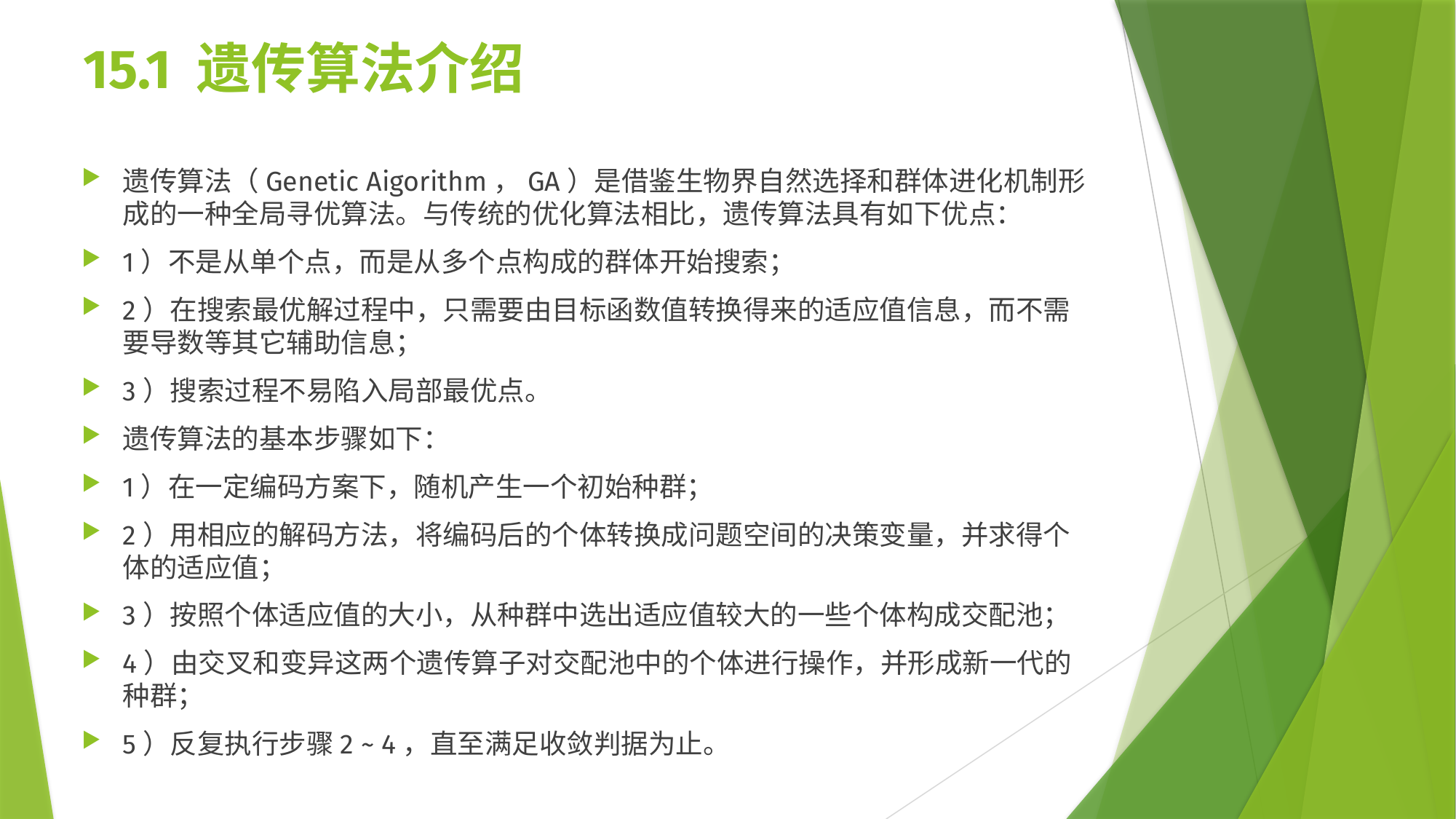

# 15.1 遗传算法介绍
遗传算法（Genetic Aigorithm，GA）是借鉴生物界自然选择和群体进化机制形成的一种全局寻优算法。与传统的优化算法相比，遗传算法具有如下优点：
1）不是从单个点，而是从多个点构成的群体开始搜索；
2）在搜索最优解过程中，只需要由目标函数值转换得来的适应值信息，而不需要导数等其它辅助信息；
3）搜索过程不易陷入局部最优点。
遗传算法的基本步骤如下：
1）在一定编码方案下，随机产生一个初始种群；
2）用相应的解码方法，将编码后的个体转换成问题空间的决策变量，并求得个体的适应值；
3）按照个体适应值的大小，从种群中选出适应值较大的一些个体构成交配池；
4）由交叉和变异这两个遗传算子对交配池中的个体进行操作，并形成新一代的种群；
5）反复执行步骤2 ~ 4，直至满足收敛判据为止。